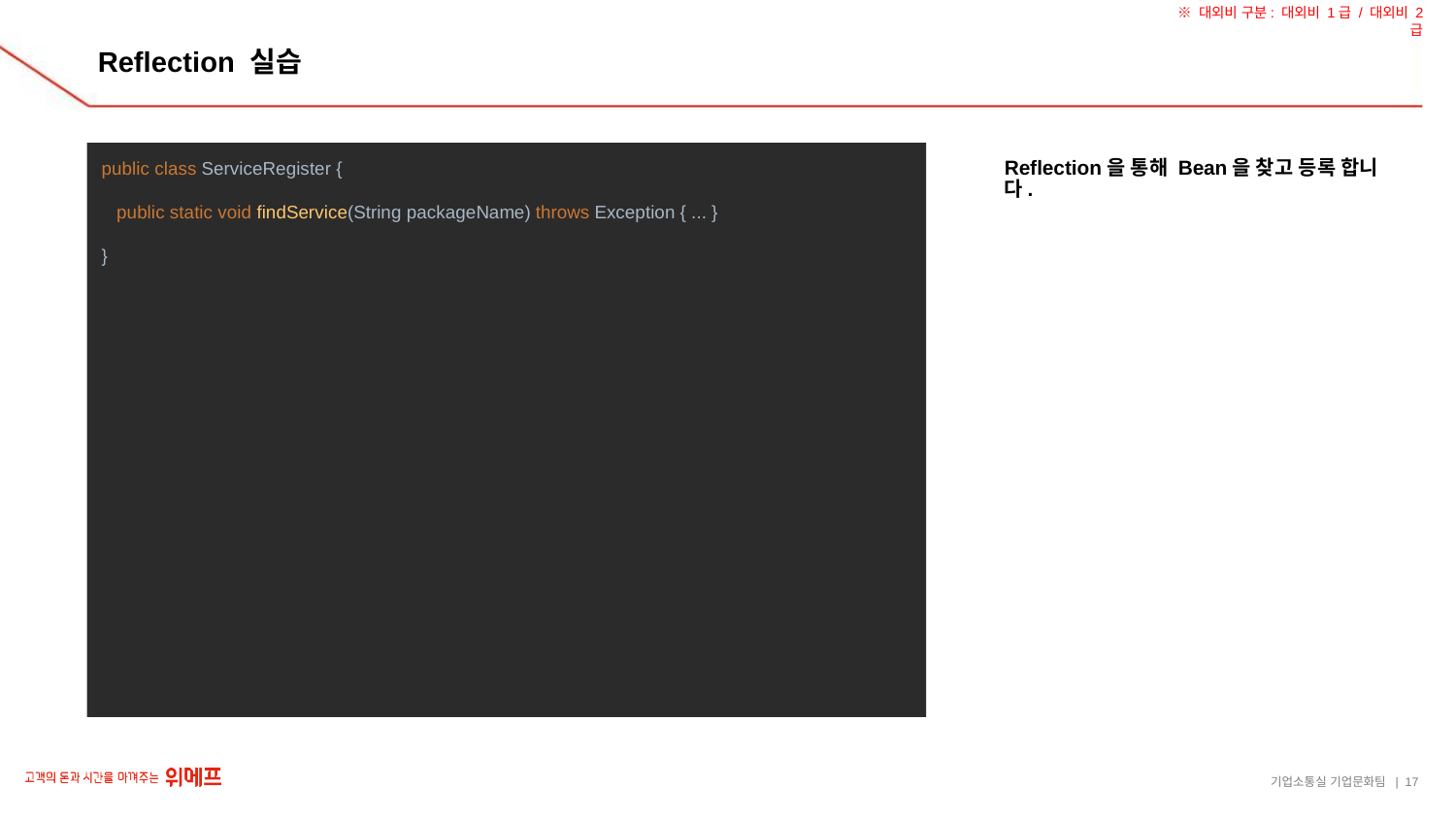

# Reflection 실습
public class ServiceRegister {

   public static void findService(String packageName) throws Exception { ... }

}
Reflection을 통해 Bean을 찾고 등록 합니다.